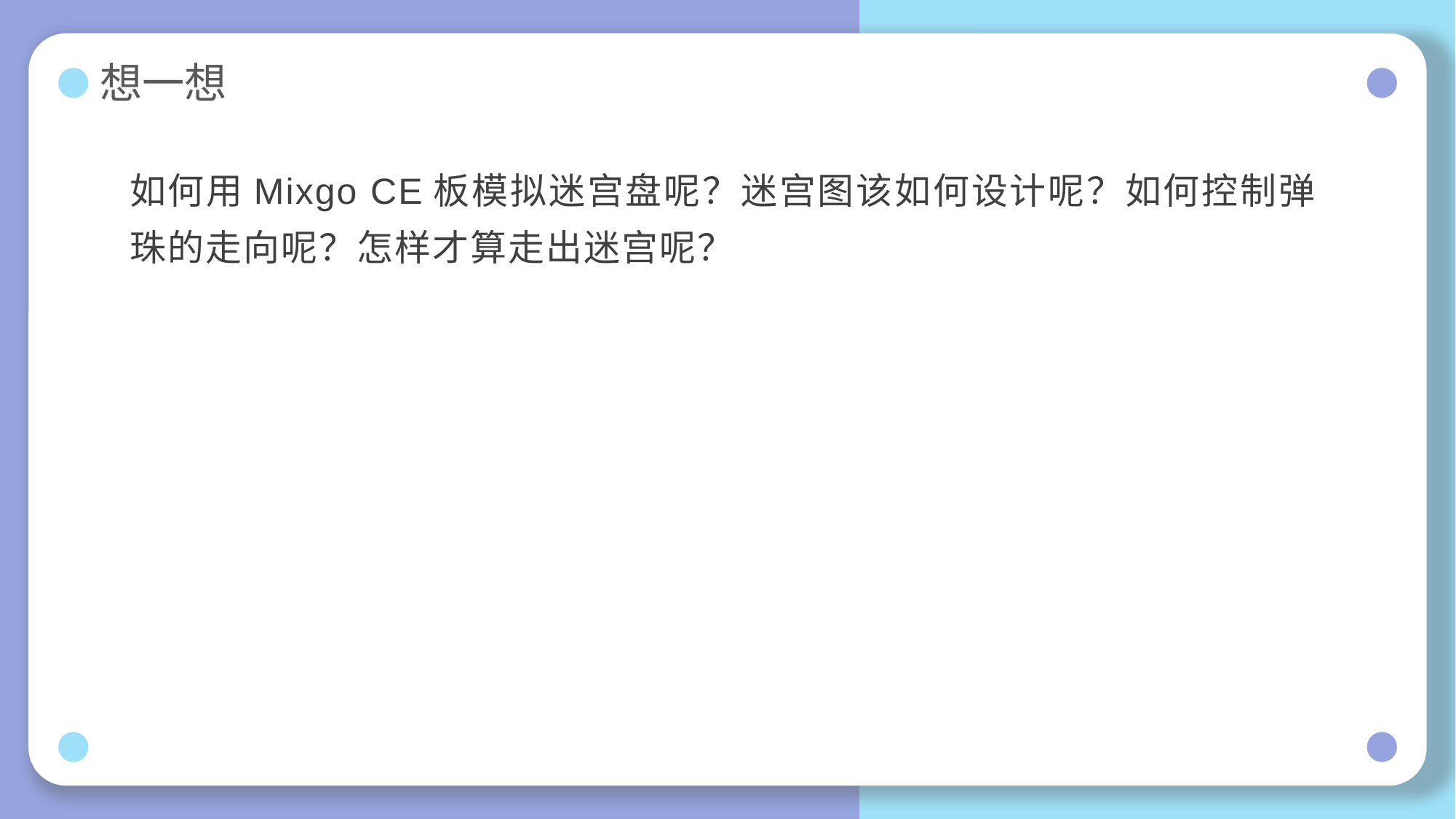

# 想一想
如何用Mixgo CE板模拟迷宫盘呢？迷宫图该如何设计呢？如何控制弹珠的走向呢？怎样才算走出迷宫呢？